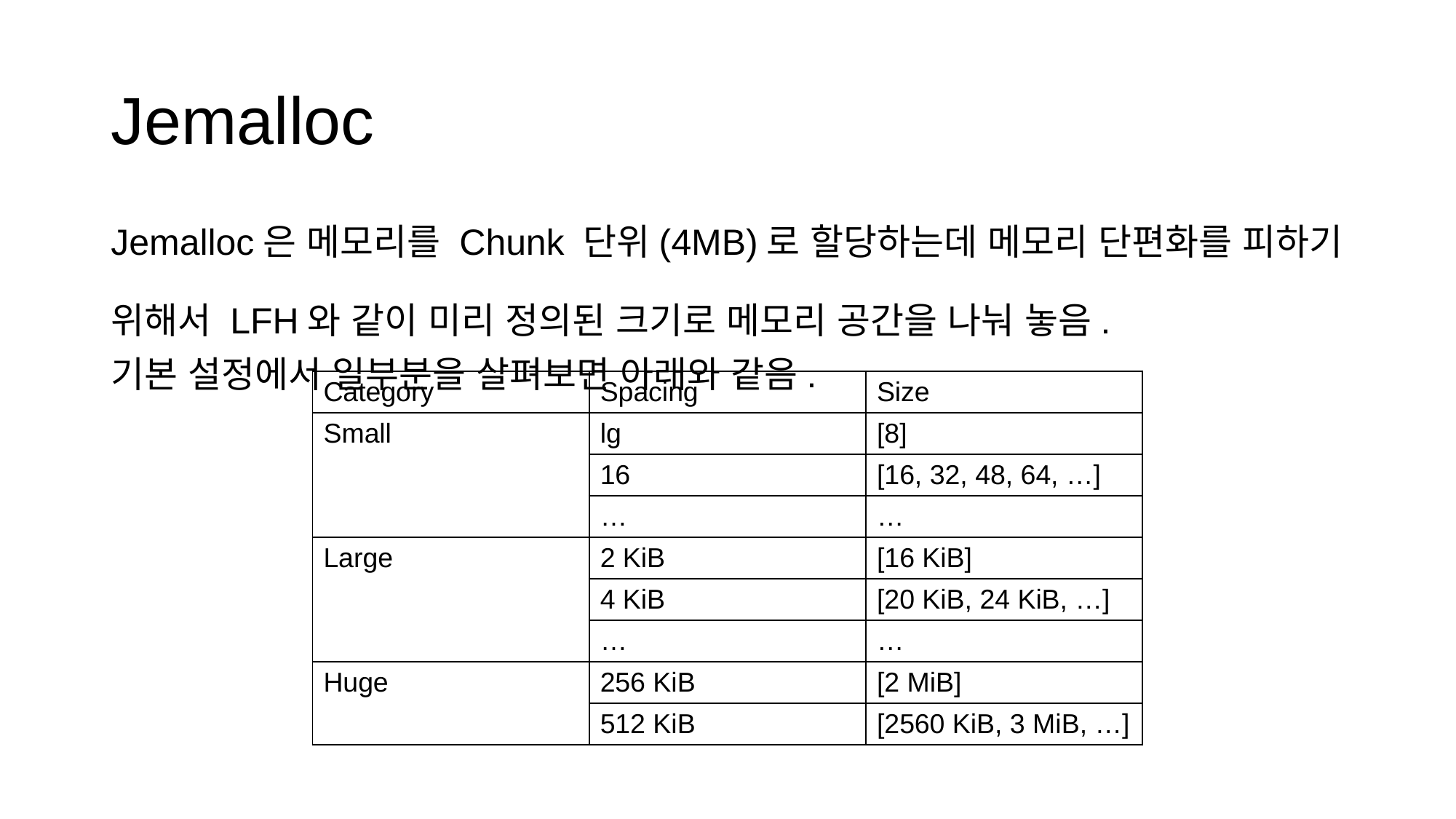

# Jemalloc
Jemalloc은 메모리를 Chunk 단위(4MB)로 할당하는데 메모리 단편화를 피하기
위해서 LFH와 같이 미리 정의된 크기로 메모리 공간을 나눠 놓음.
기본 설정에서 일부분을 살펴보면 아래와 같음.

| Category | Spacing | Size |
| --- | --- | --- |
| Small | lg | [8] |
|  | 16 | [16, 32, 48, 64, …] |
|  | … | … |
| Large | 2 KiB | [16 KiB] |
|  | 4 KiB | [20 KiB, 24 KiB, …] |
|  | … | … |
| Huge | 256 KiB | [2 MiB] |
|  | 512 KiB | [2560 KiB, 3 MiB, …] |